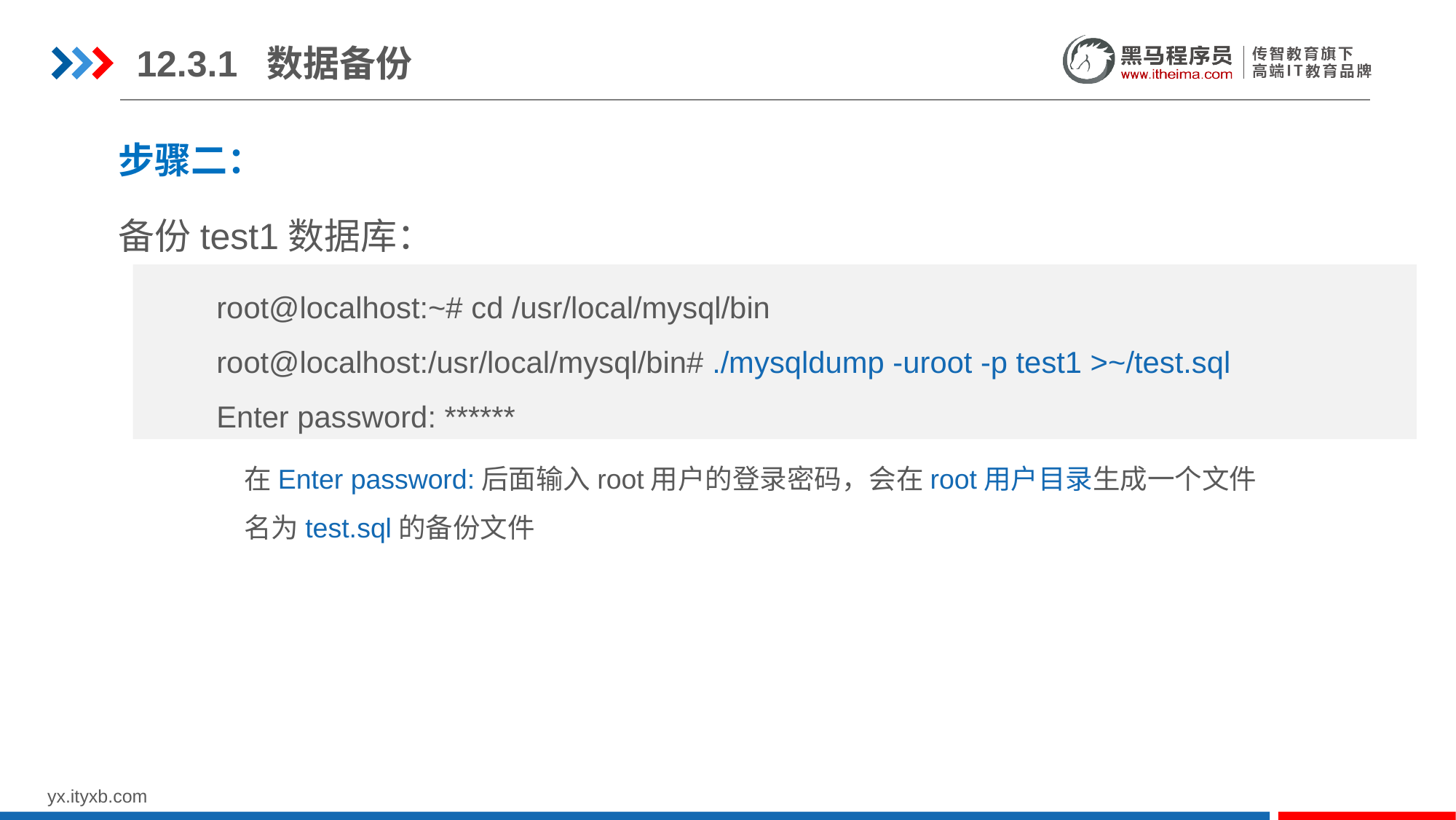

12.3.1  数据备份
步骤二：
备份test1数据库：
root@localhost:~# cd /usr/local/mysql/bin
root@localhost:/usr/local/mysql/bin# ./mysqldump -uroot -p test1 >~/test.sql
Enter password: ******
在Enter password:后面输入root用户的登录密码，会在root用户目录生成一个文件名为test.sql的备份文件